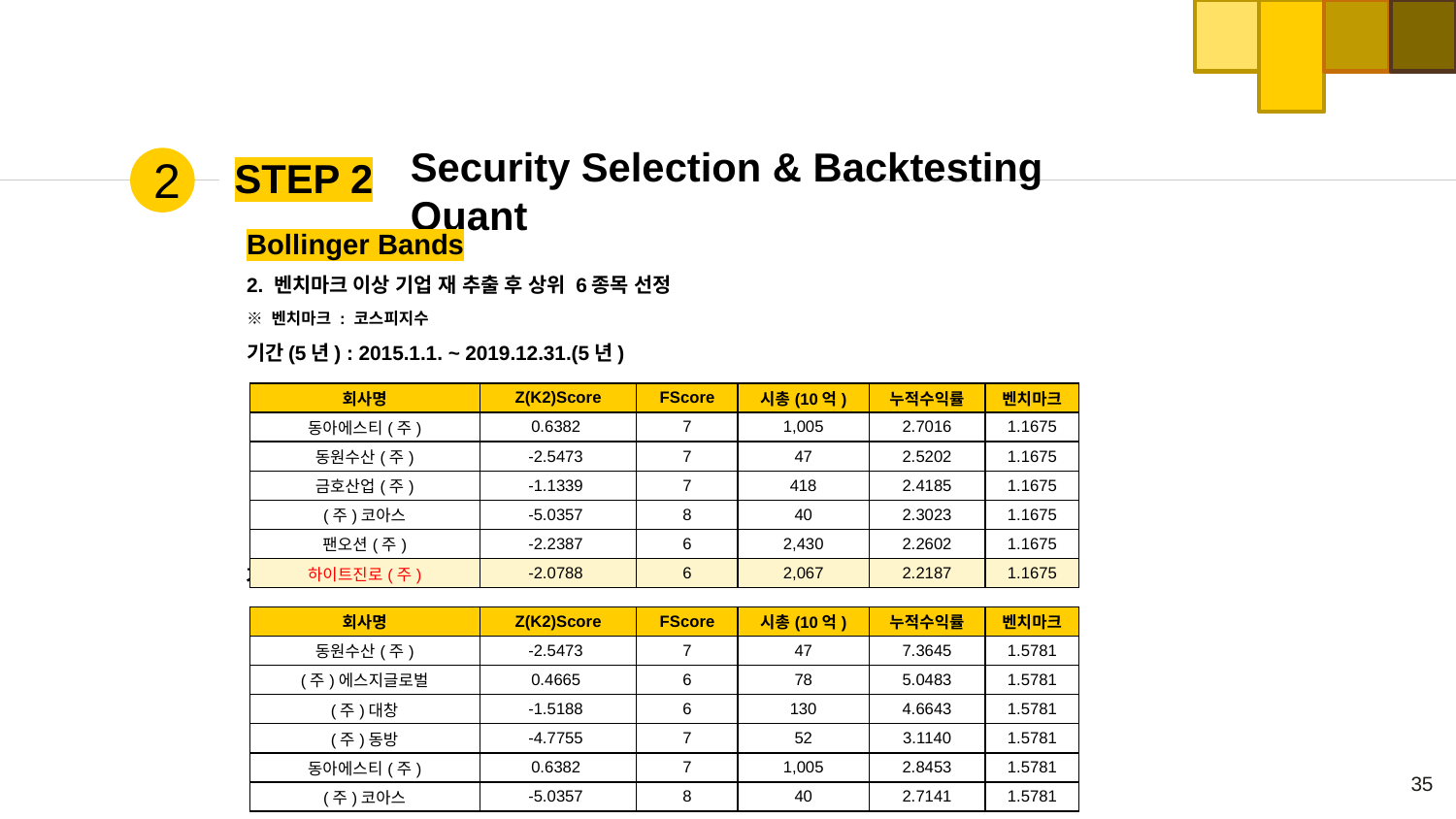

Security Selection & Backtesting Quant
2
# STEP 2
Bollinger Bands
2. 벤치마크 이상 기업 재 추출 후 상위 6종목 선정
※ 벤치마크 : 코스피지수
기간(5년) : 2015.1.1. ~ 2019.12.31.(5년)

| 회사명 | Z(K2)Score | FScore | 시총(10억) | 누적수익률 | 벤치마크 |
| --- | --- | --- | --- | --- | --- |
| 동아에스티(주) | 0.6382 | 7 | 1,005 | 2.7016 | 1.1675 |
| 동원수산(주) | -2.5473 | 7 | 47 | 2.5202 | 1.1675 |
| 금호산업(주) | -1.1339 | 7 | 418 | 2.4185 | 1.1675 |
| (주)코아스 | -5.0357 | 8 | 40 | 2.3023 | 1.1675 |
| 팬오션(주) | -2.2387 | 6 | 2,430 | 2.2602 | 1.1675 |
| 하이트진로(주) | -2.0788 | 6 | 2,067 | 2.2187 | 1.1675 |
기간(10년) : 2009.1.1. ~ 2019.12.31.(10년)
| 회사명 | Z(K2)Score | FScore | 시총(10억) | 누적수익률 | 벤치마크 |
| --- | --- | --- | --- | --- | --- |
| 동원수산(주) | -2.5473 | 7 | 47 | 7.3645 | 1.5781 |
| (주)에스지글로벌 | 0.4665 | 6 | 78 | 5.0483 | 1.5781 |
| (주)대창 | -1.5188 | 6 | 130 | 4.6643 | 1.5781 |
| (주)동방 | -4.7755 | 7 | 52 | 3.1140 | 1.5781 |
| 동아에스티(주) | 0.6382 | 7 | 1,005 | 2.8453 | 1.5781 |
| (주)코아스 | -5.0357 | 8 | 40 | 2.7141 | 1.5781 |
35